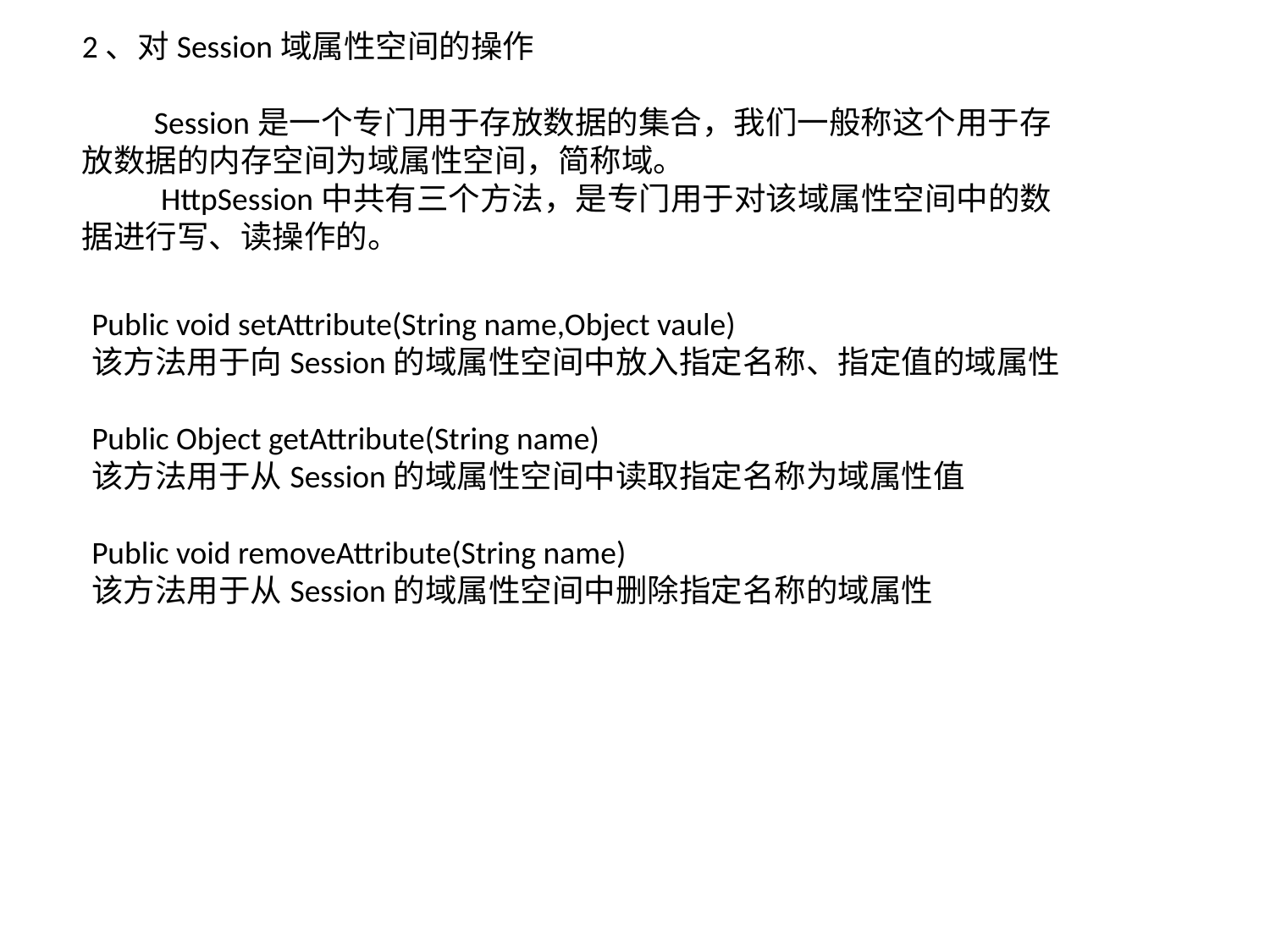

2、对Session域属性空间的操作

          Session是一个专门用于存放数据的集合，我们一般称这个用于存放数据的内存空间为域属性空间，简称域。
           HttpSession中共有三个方法，是专门用于对该域属性空间中的数据进行写、读操作的。
Public void setAttribute(String name,Object vaule)
该方法用于向Session的域属性空间中放入指定名称、指定值的域属性

Public Object getAttribute(String name)
该方法用于从Session的域属性空间中读取指定名称为域属性值

Public void removeAttribute(String name)
该方法用于从Session的域属性空间中删除指定名称的域属性